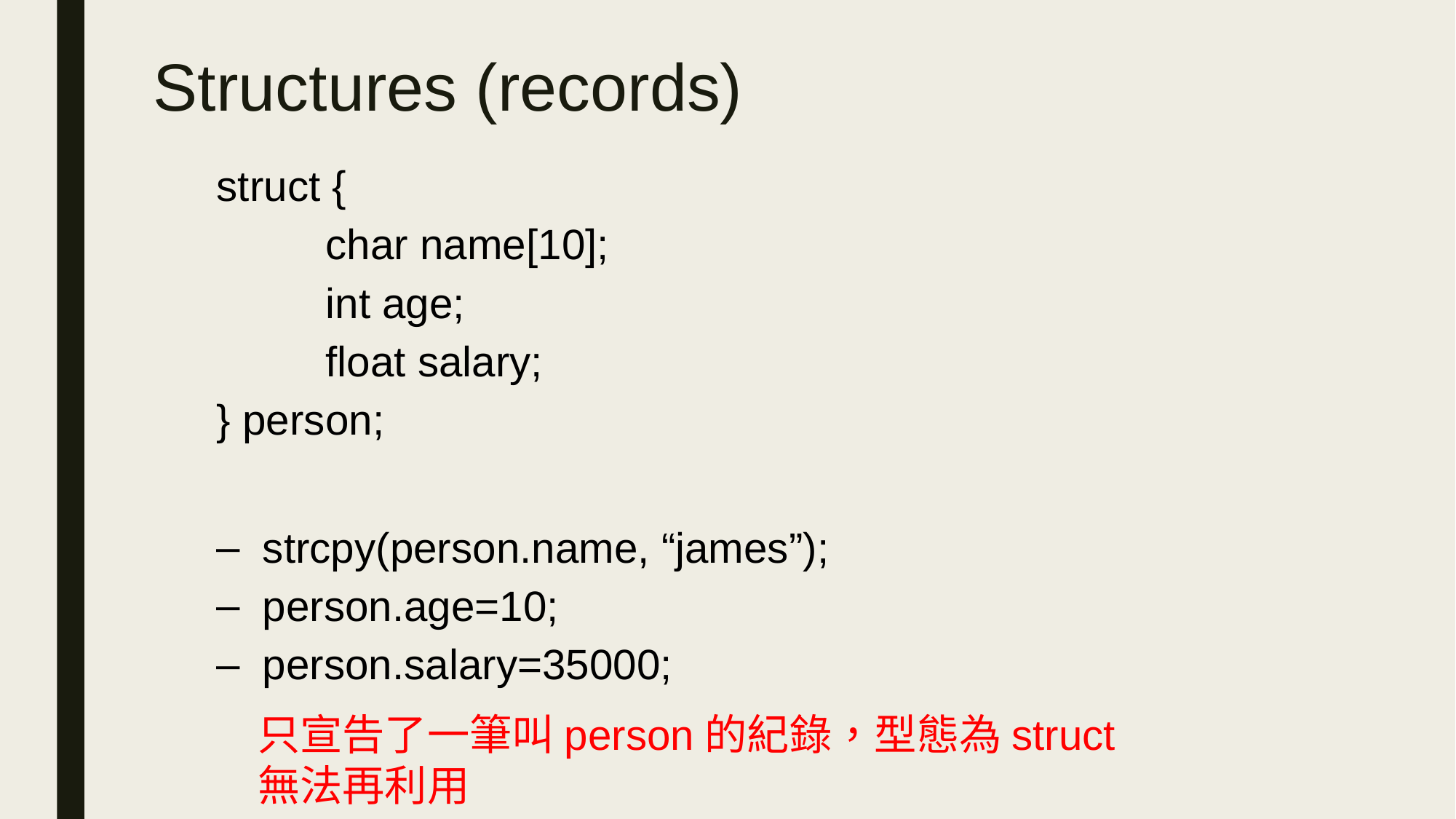

# Structures (records)
struct {
	char name[10];
	int age;
	float salary;
} person;

strcpy(person.name, “james”);
person.age=10;
person.salary=35000;
只宣告了一筆叫person的紀錄，型態為struct
無法再利用